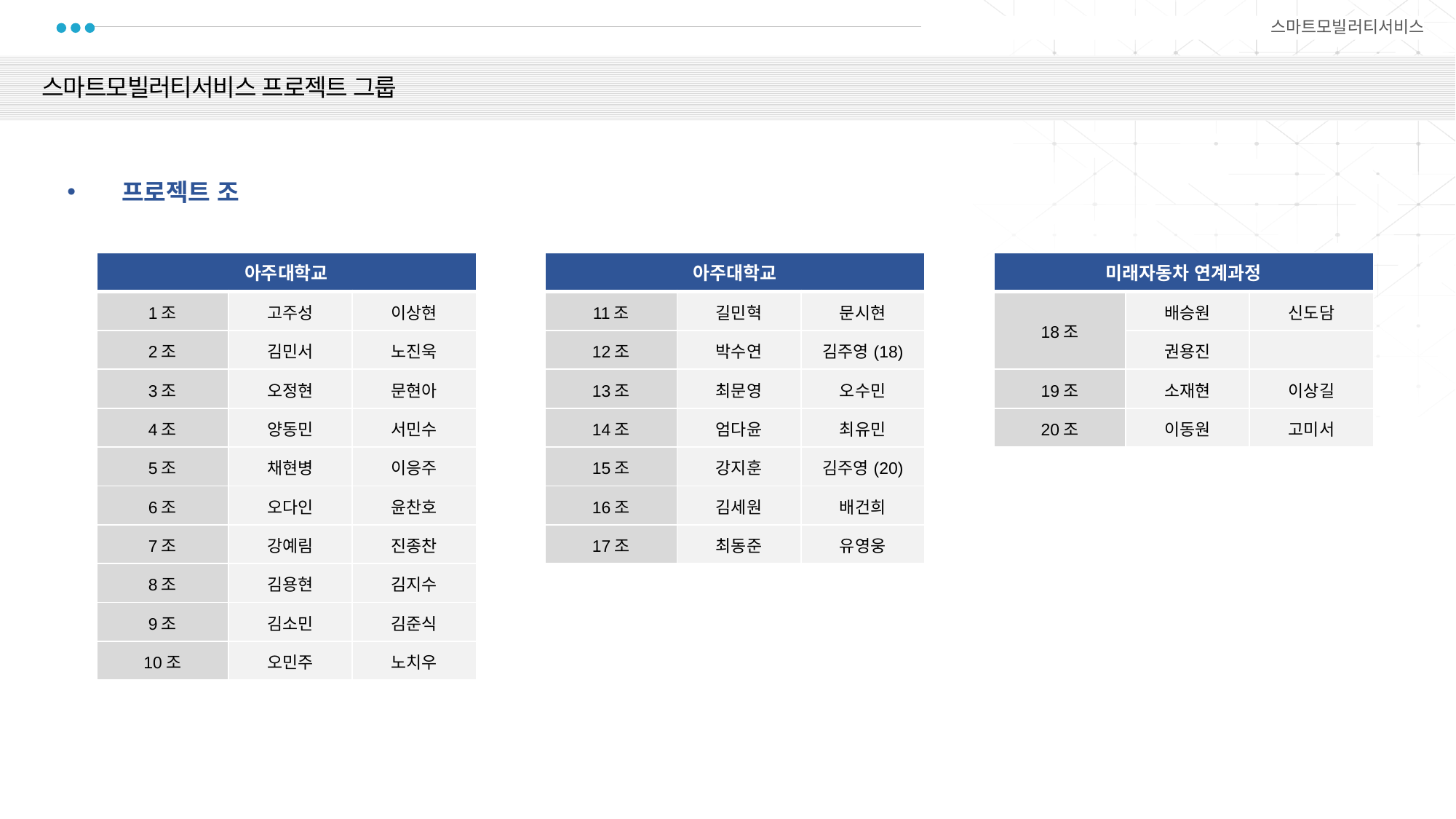

스마트모빌러티서비스 프로젝트 그룹
프로젝트 조
| 아주대학교 | 평가기준 | 배점 |
| --- | --- | --- |
| 1조 | 고주성 | 이상현 |
| 2조 | 김민서 | 노진욱 |
| 3조 | 오정현 | 문현아 |
| 4조 | 양동민 | 서민수 |
| 5조 | 채현병 | 이응주 |
| 6조 | 오다인 | 윤찬호 |
| 7조 | 강예림 | 진종찬 |
| 8조 | 김용현 | 김지수 |
| 9조 | 김소민 | 김준식 |
| 10조 | 오민주 | 노치우 |
| 아주대학교 | 평가기준 | 배점 |
| --- | --- | --- |
| 11조 | 길민혁 | 문시현 |
| 12조 | 박수연 | 김주영(18) |
| 13조 | 최문영 | 오수민 |
| 14조 | 엄다윤 | 최유민 |
| 15조 | 강지훈 | 김주영(20) |
| 16조 | 김세원 | 배건희 |
| 17조 | 최동준 | 유영웅 |
| 미래자동차 연계과정 | 평가기준 | 배점 |
| --- | --- | --- |
| 18조 | 배승원 | 신도담 |
|  | 권용진 |  |
| 19조 | 소재현 | 이상길 |
| 20조 | 이동원 | 고미서 |